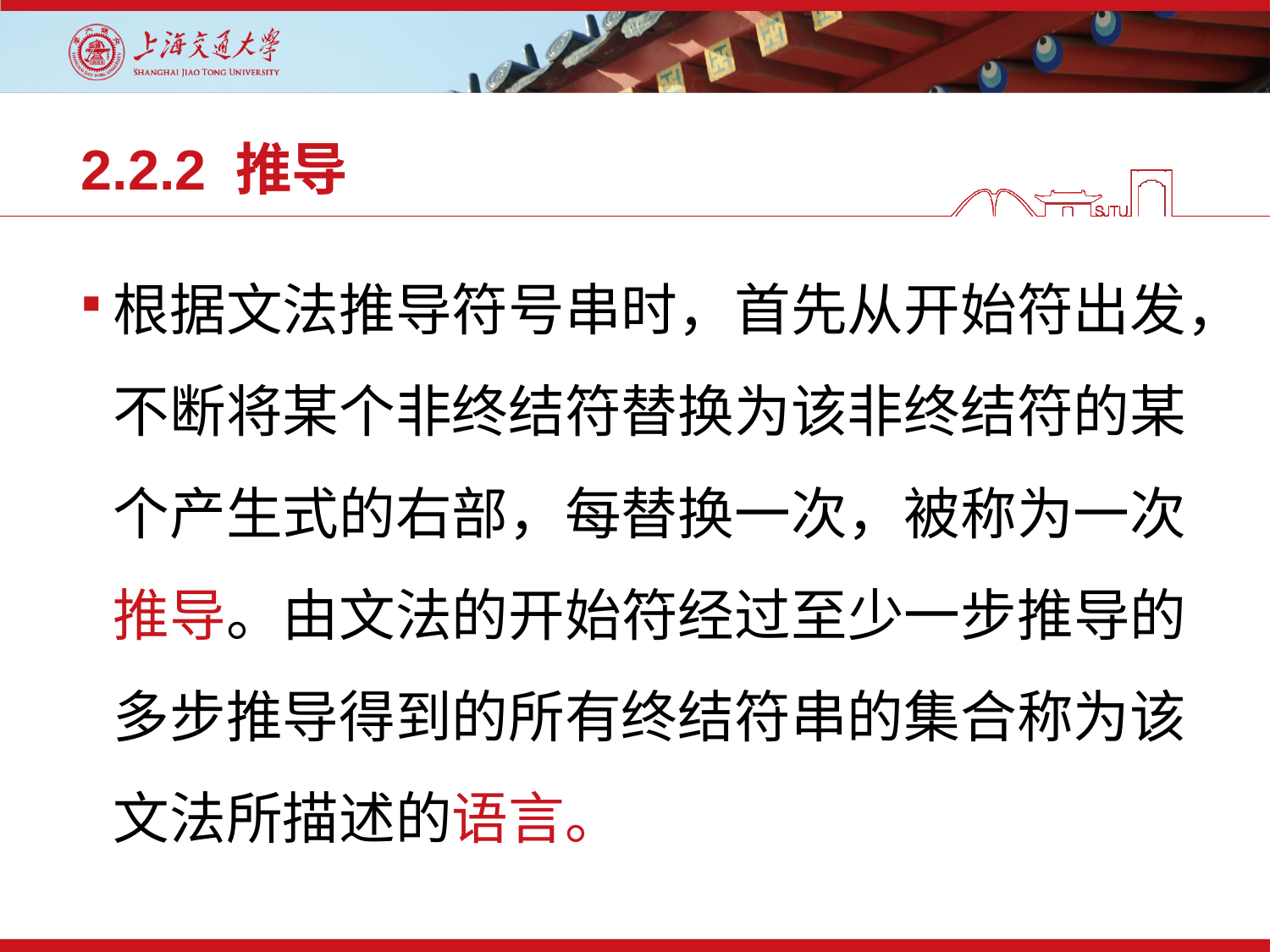

# 2.2.2 推导
根据文法推导符号串时，首先从开始符出发，不断将某个非终结符替换为该非终结符的某个产生式的右部，每替换一次，被称为一次推导。由文法的开始符经过至少一步推导的多步推导得到的所有终结符串的集合称为该文法所描述的语言。